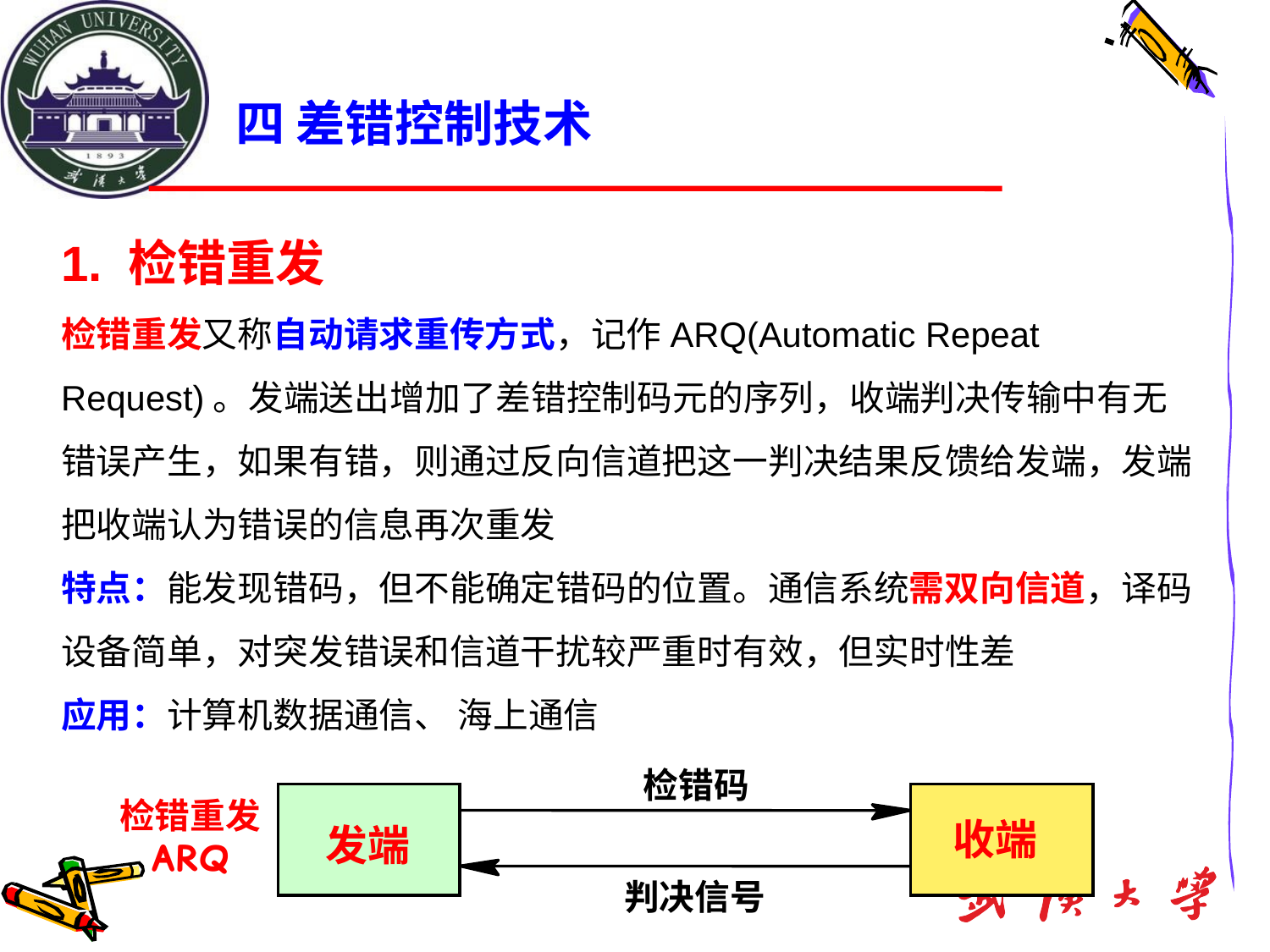

四 差错控制技术
1. 检错重发
检错重发又称自动请求重传方式，记作ARQ(Automatic Repeat  Request)。发端送出增加了差错控制码元的序列，收端判决传输中有无错误产生，如果有错，则通过反向信道把这一判决结果反馈给发端，发端把收端认为错误的信息再次重发
特点：能发现错码，但不能确定错码的位置。通信系统需双向信道，译码设备简单，对突发错误和信道干扰较严重时有效，但实时性差
应用：计算机数据通信、 海上通信
检错码

检错重发
ARQ

收端
发端

判决信号